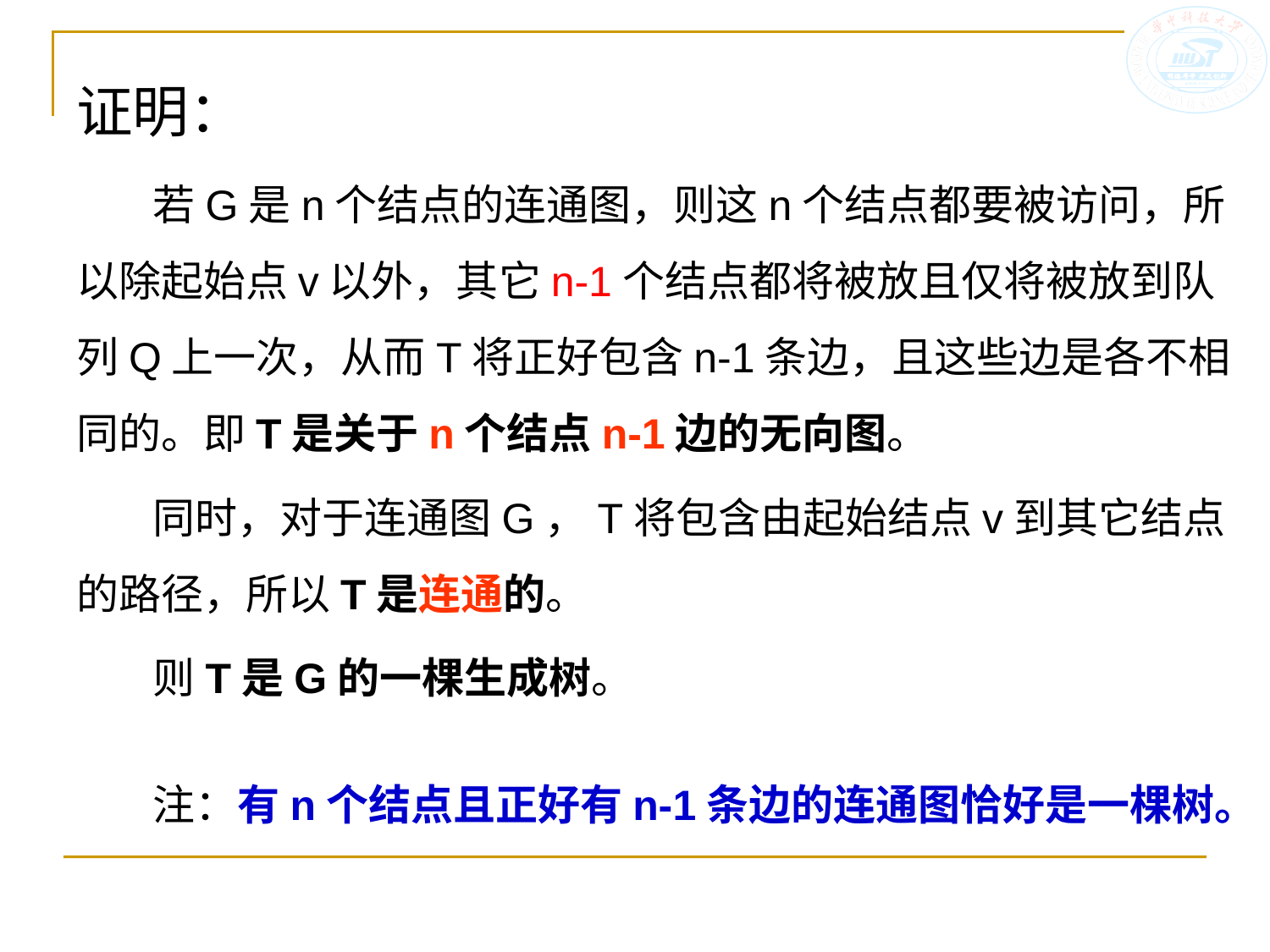

证明：
       若G是n个结点的连通图，则这n个结点都要被访问，所以除起始点v以外，其它n-1个结点都将被放且仅将被放到队列Q上一次，从而T将正好包含n-1条边，且这些边是各不相同的。即T是关于n个结点n-1边的无向图。
       同时，对于连通图G，T将包含由起始结点v到其它结点的路径，所以T是连通的。
       则T是G的一棵生成树。

       注：有n个结点且正好有n-1条边的连通图恰好是一棵树。